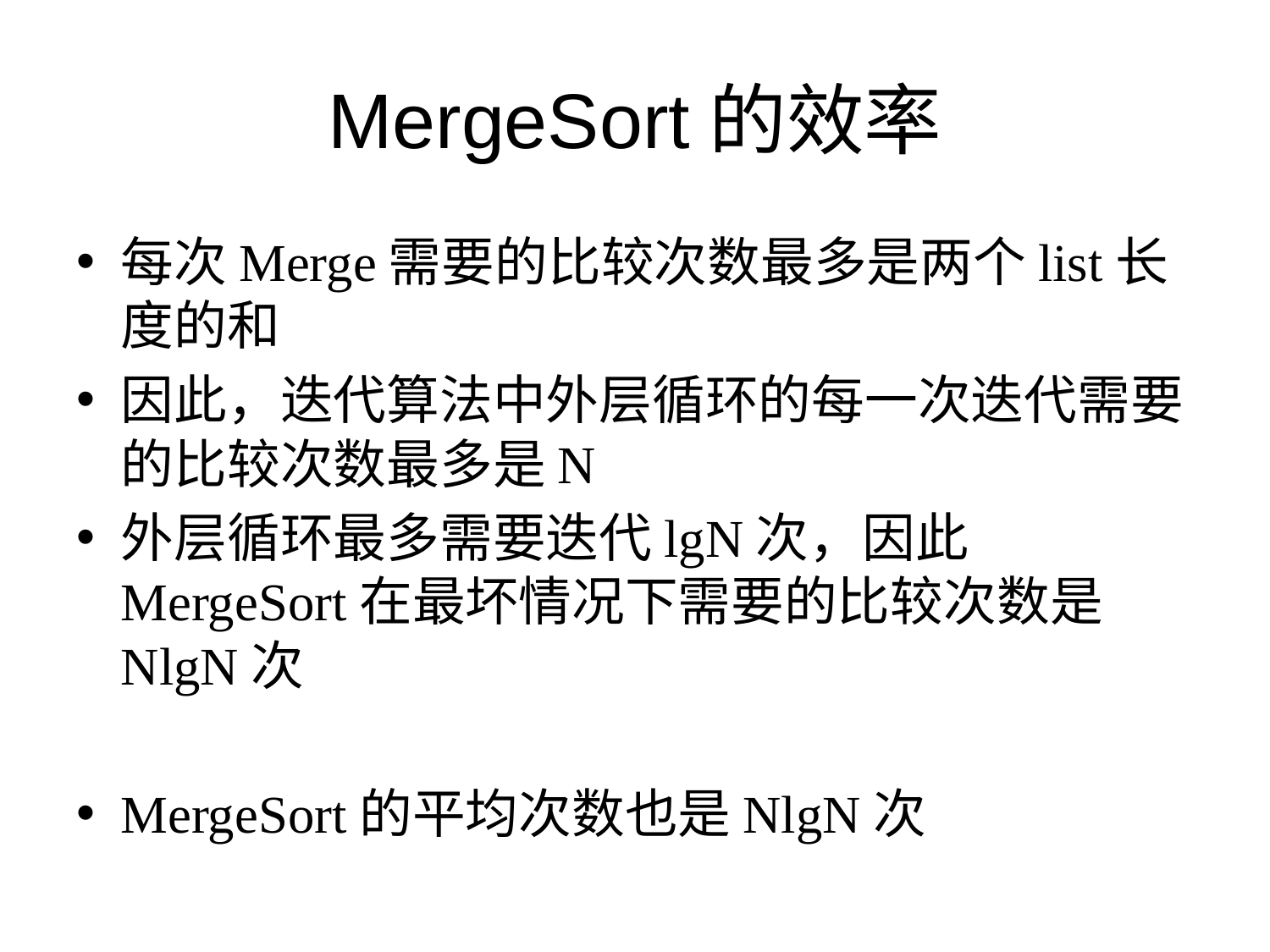

# MergeSort的效率
每次Merge需要的比较次数最多是两个list长度的和
因此，迭代算法中外层循环的每一次迭代需要的比较次数最多是N
外层循环最多需要迭代lgN次，因此MergeSort在最坏情况下需要的比较次数是NlgN次

MergeSort的平均次数也是NlgN次